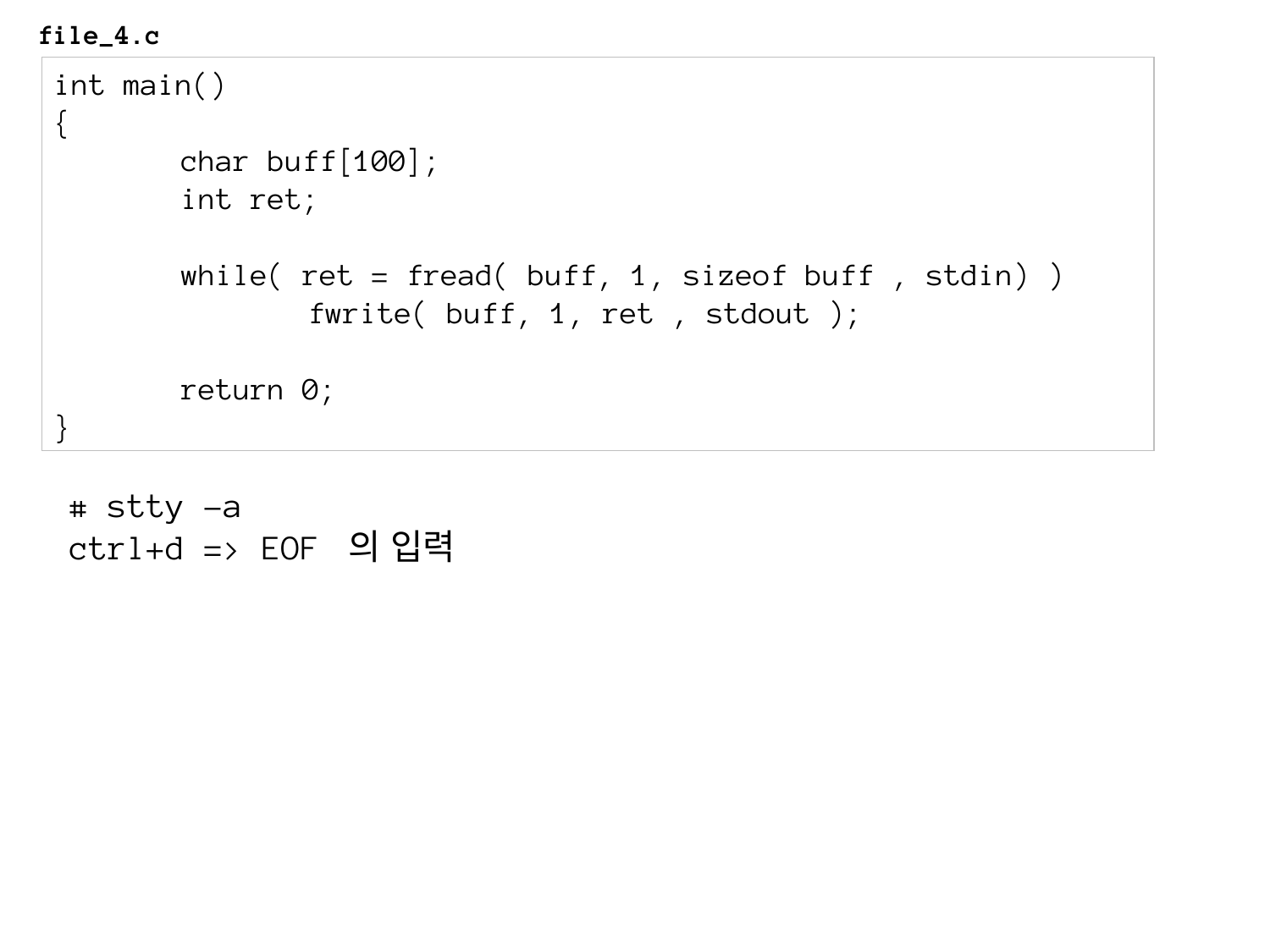

file_4.c
int main()
{
	char buff[100];
	int ret;

	while( ret = fread( buff, 1, sizeof buff , stdin) )
		fwrite( buff, 1, ret , stdout );

	return 0;
}
# stty -a
ctrl+d => EOF 의 입력